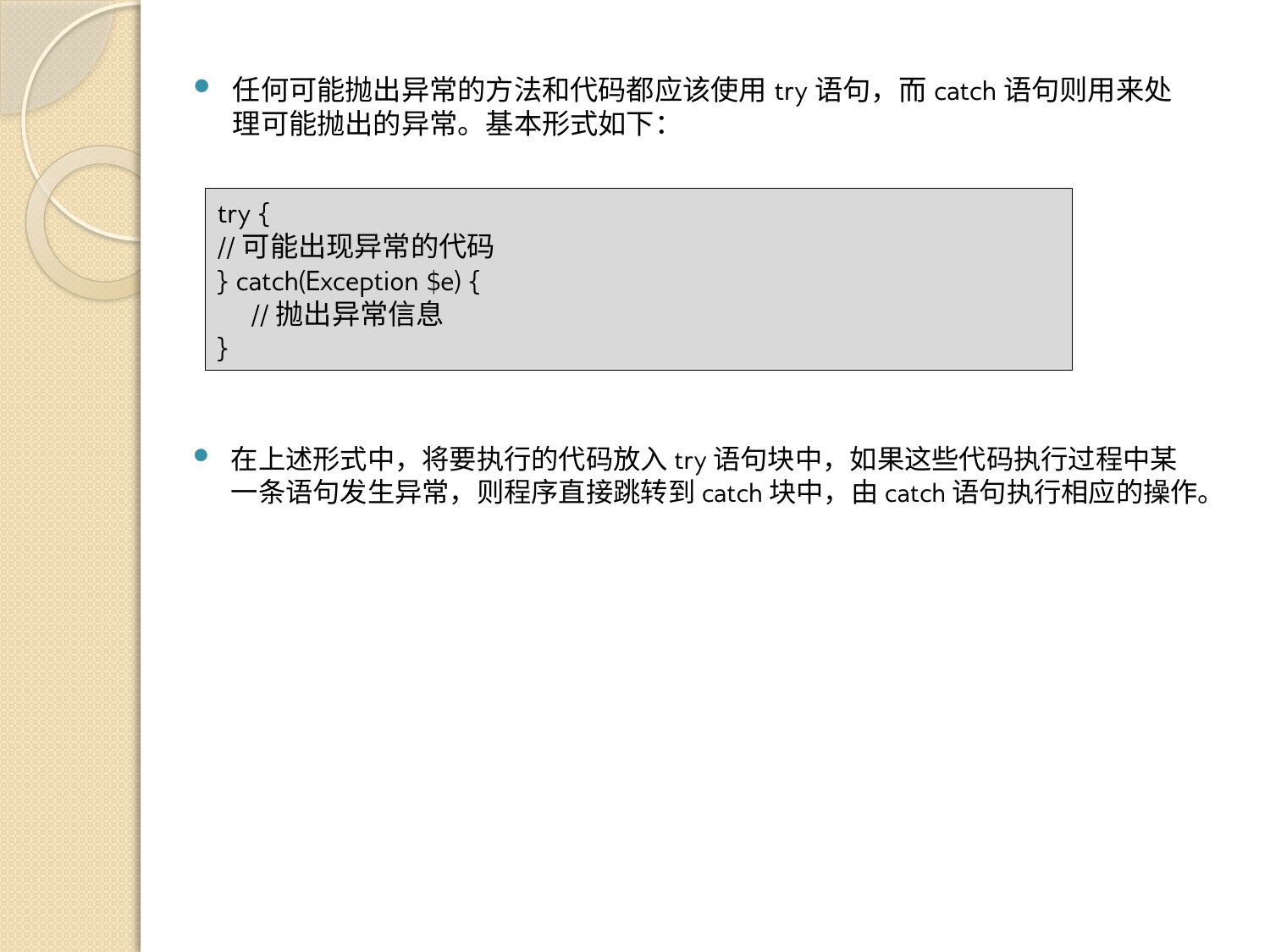

任何可能抛出异常的方法和代码都应该使用try语句，而catch语句则用来处理可能抛出的异常。基本形式如下：
try {
//可能出现异常的代码
} catch(Exception $e) {
    //抛出异常信息
}
在上述形式中，将要执行的代码放入try语句块中，如果这些代码执行过程中某一条语句发生异常，则程序直接跳转到catch块中，由catch语句执行相应的操作。